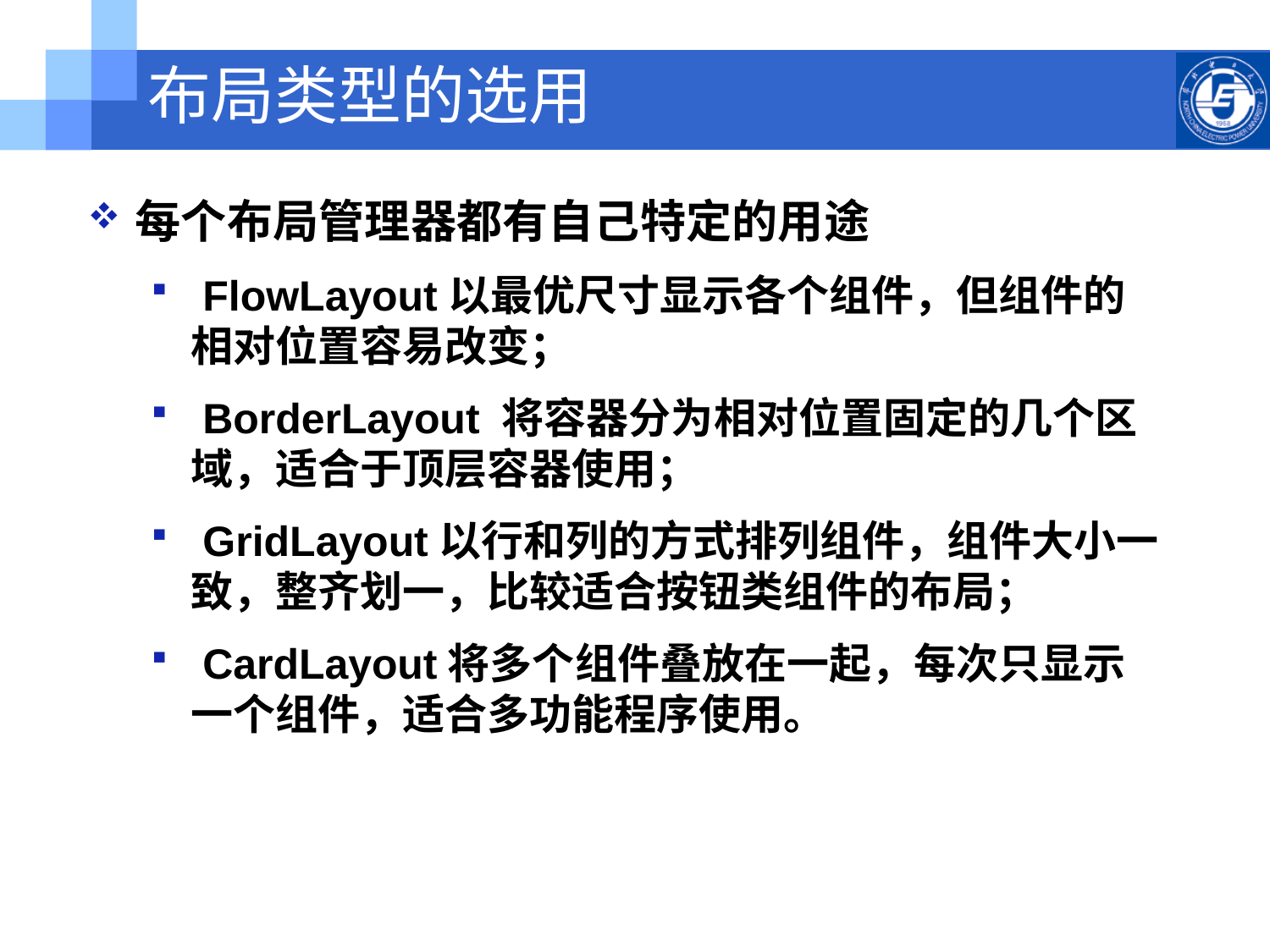

# 布局类型的选用
每个布局管理器都有自己特定的用途
 FlowLayout以最优尺寸显示各个组件，但组件的相对位置容易改变；
 BorderLayout 将容器分为相对位置固定的几个区域，适合于顶层容器使用；
 GridLayout以行和列的方式排列组件，组件大小一致，整齐划一，比较适合按钮类组件的布局；
 CardLayout将多个组件叠放在一起，每次只显示一个组件，适合多功能程序使用。